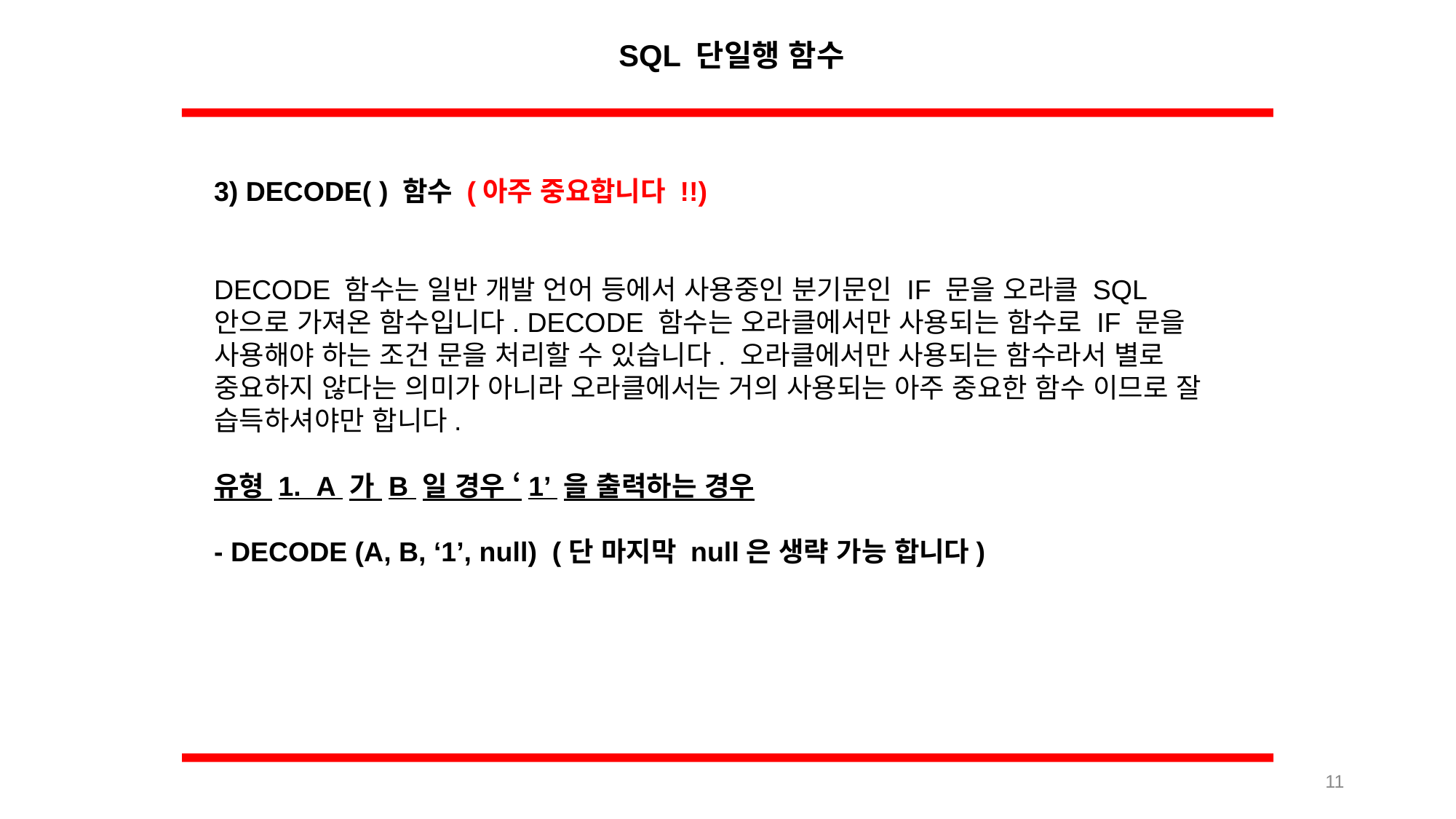

SQL 단일행 함수

3) DECODE( ) 함수 (아주 중요합니다 !!)

DECODE 함수는 일반 개발 언어 등에서 사용중인 분기문인 IF 문을 오라클 SQL
안으로 가져온 함수입니다. DECODE 함수는 오라클에서만 사용되는 함수로 IF 문을 사용해야 하는 조건 문을 처리할 수 있습니다. 오라클에서만 사용되는 함수라서 별로 중요하지 않다는 의미가 아니라 오라클에서는 거의 사용되는 아주 중요한 함수 이므로 잘 습득하셔야만 합니다.

유형 1.  A 가 B 일 경우 ‘1’ 을 출력하는 경우

- DECODE (A, B, ‘1’, null)  (단 마지막 null은 생략 가능 합니다)

11